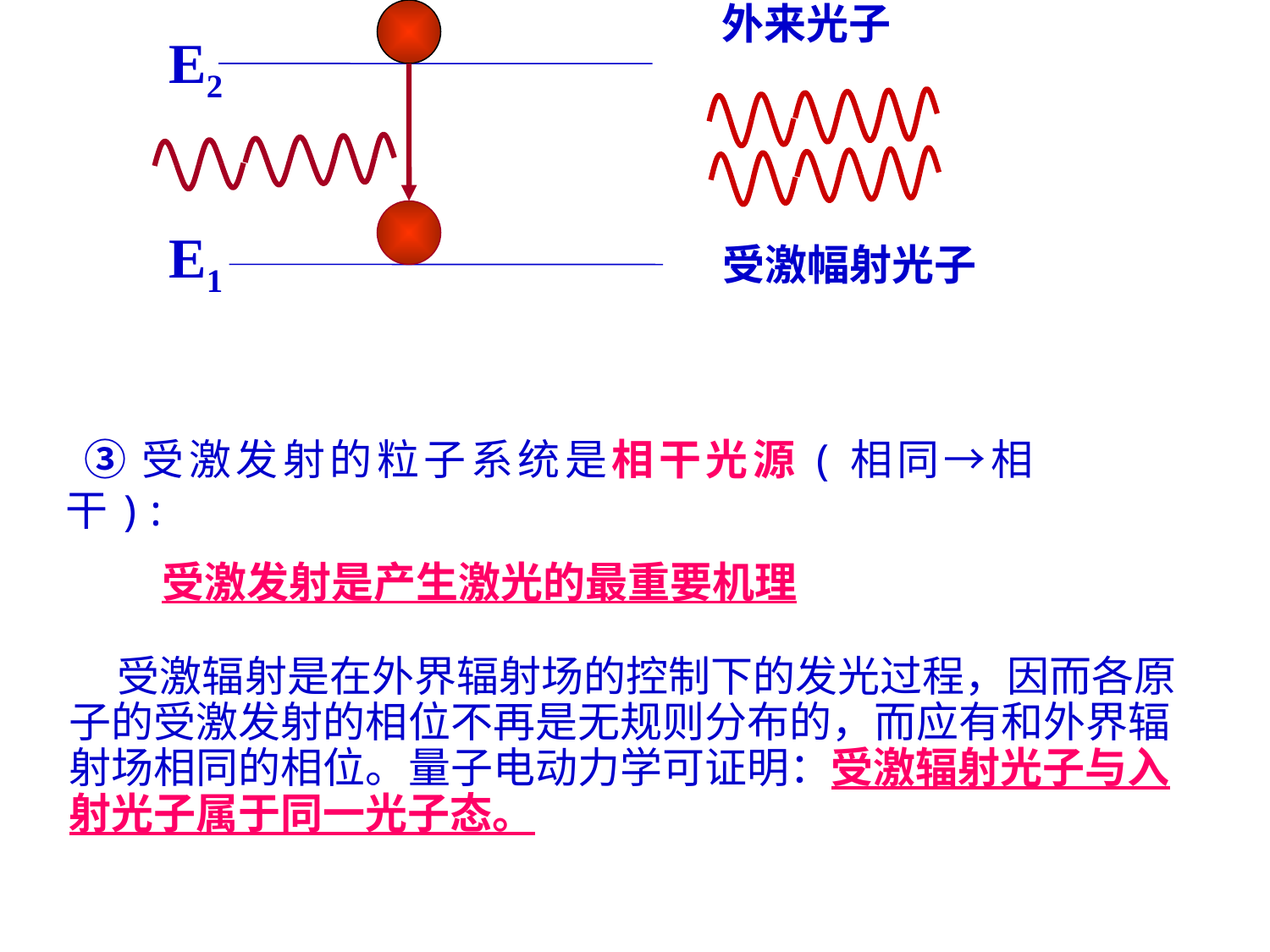

外来光子
E2

E1

受激幅射光子
 ③受激发射的粒子系统是相干光源(相同→相干):
         受激发射是产生激光的最重要机理
    受激辐射是在外界辐射场的控制下的发光过程，因而各原子的受激发射的相位不再是无规则分布的，而应有和外界辐射场相同的相位。量子电动力学可证明：受激辐射光子与入射光子属于同一光子态。